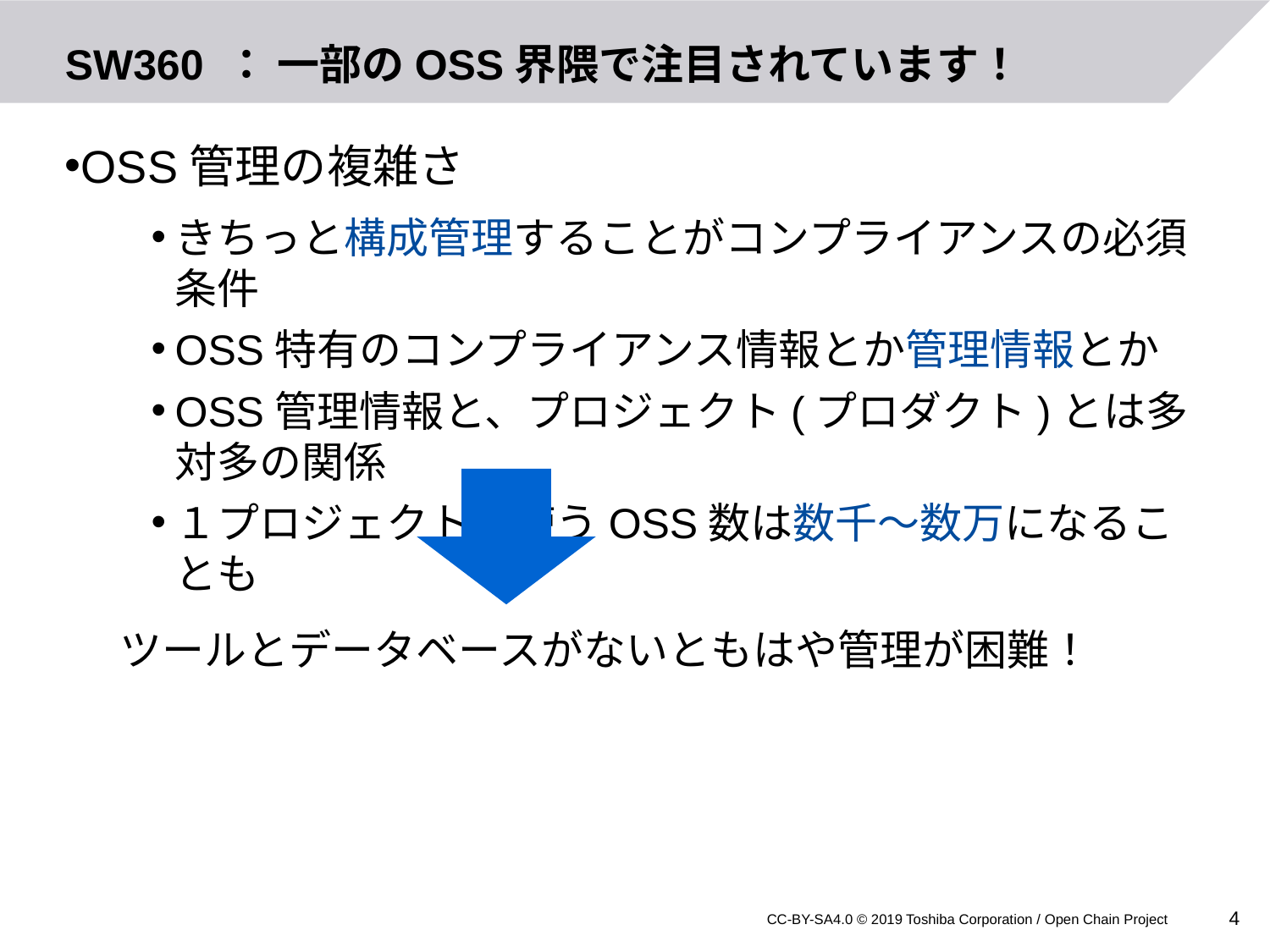

# SW360 ： 一部のOSS界隈で注目されています！
OSS管理の複雑さ
きちっと構成管理することがコンプライアンスの必須条件
OSS特有のコンプライアンス情報とか管理情報とか
OSS管理情報と、プロジェクト(プロダクト)とは多対多の関係
１プロジェクトで使うOSS数は数千～数万になることも

ツールとデータベースがないともはや管理が困難！